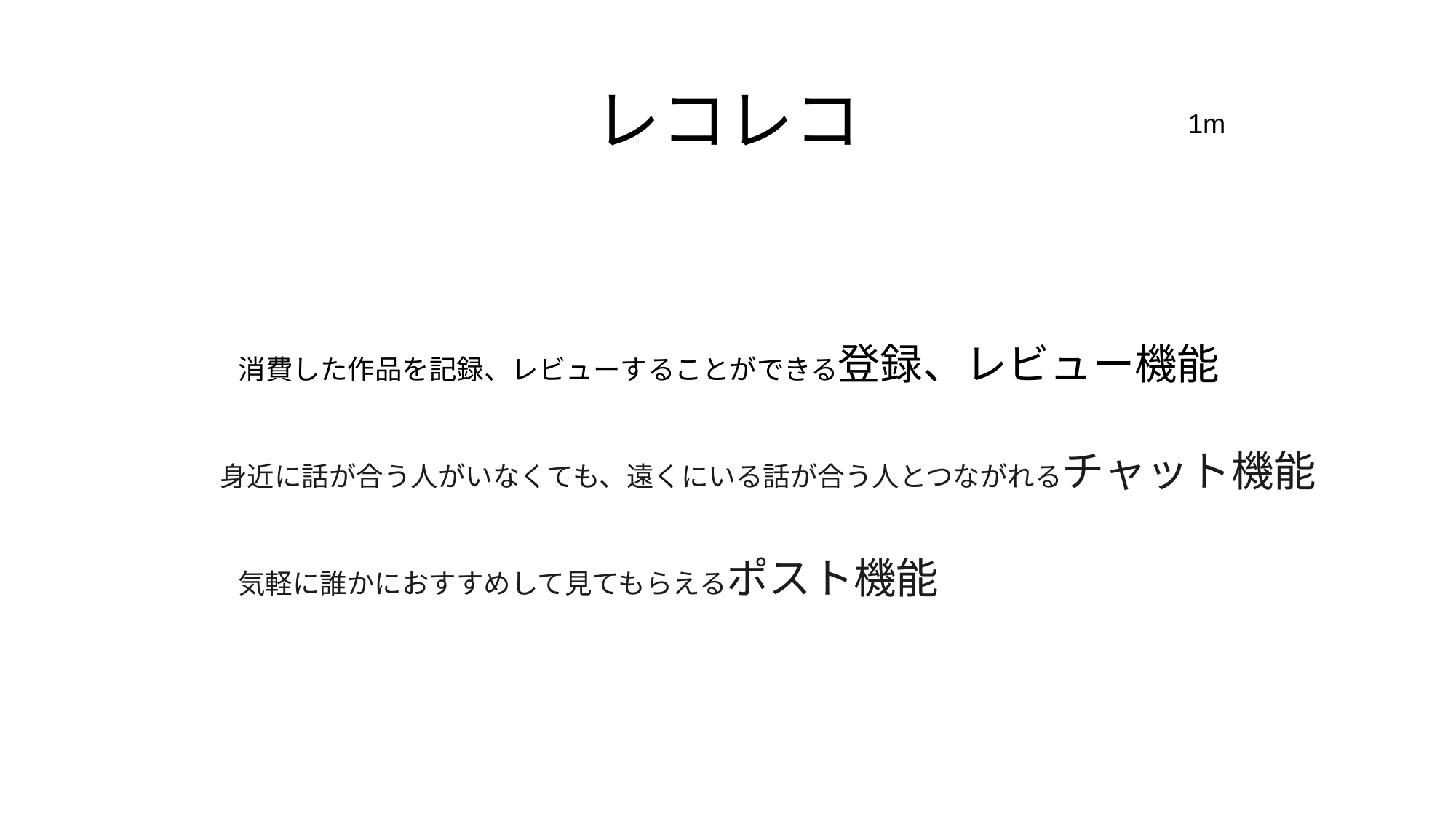

# レコレコ
1m

　　消費した作品を記録、レビューすることができる登録、レビュー機能

身近に話が合う人がいなくても、遠くにいる話が合う人とつながれるチャット機能

　　　気軽に誰かにおすすめして見てもらえるポスト機能